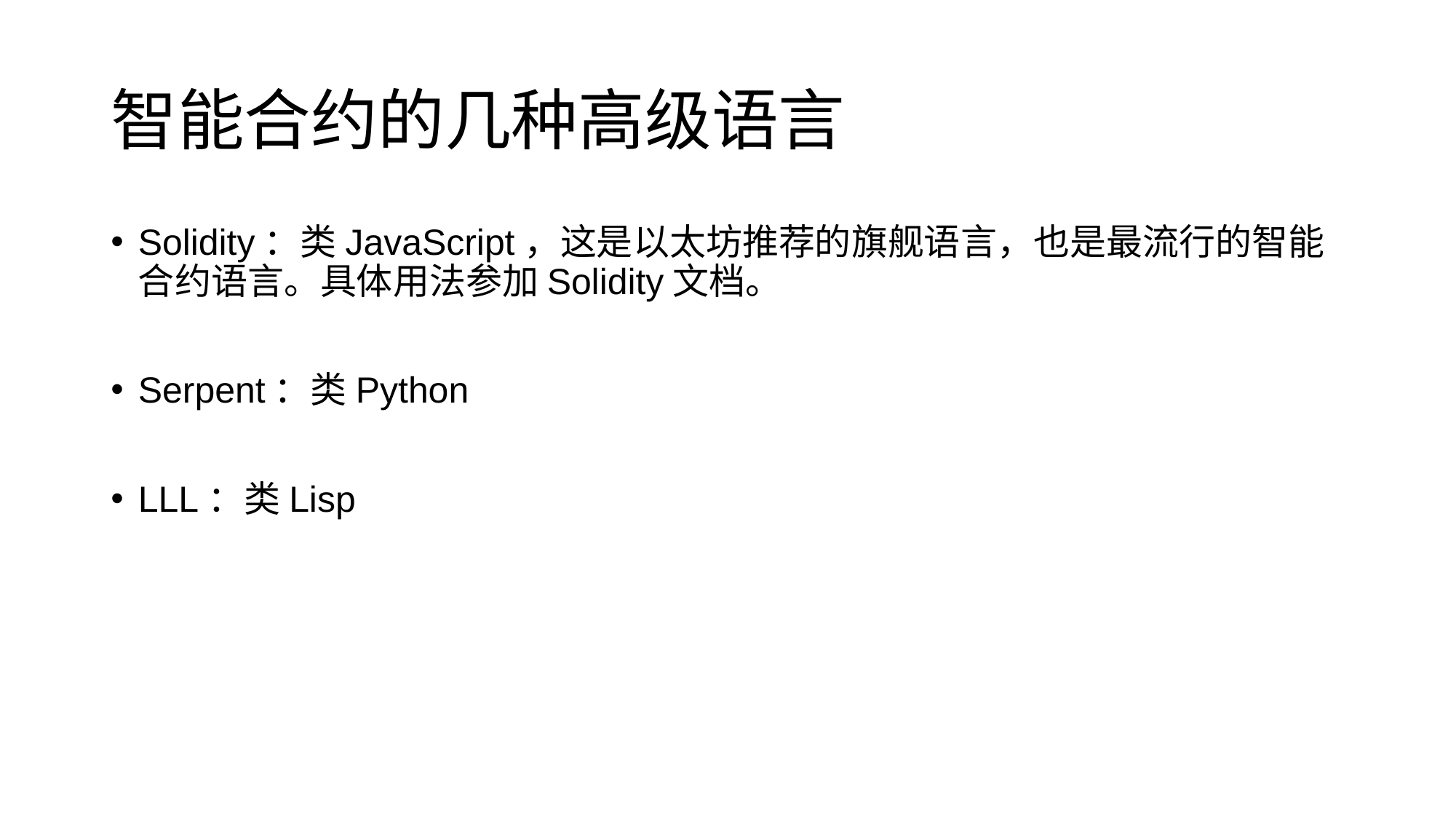

# 智能合约的几种高级语言
Solidity：类JavaScript，这是以太坊推荐的旗舰语言，也是最流行的智能合约语言。具体用法参加Solidity文档。

Serpent：类Python

LLL：类Lisp